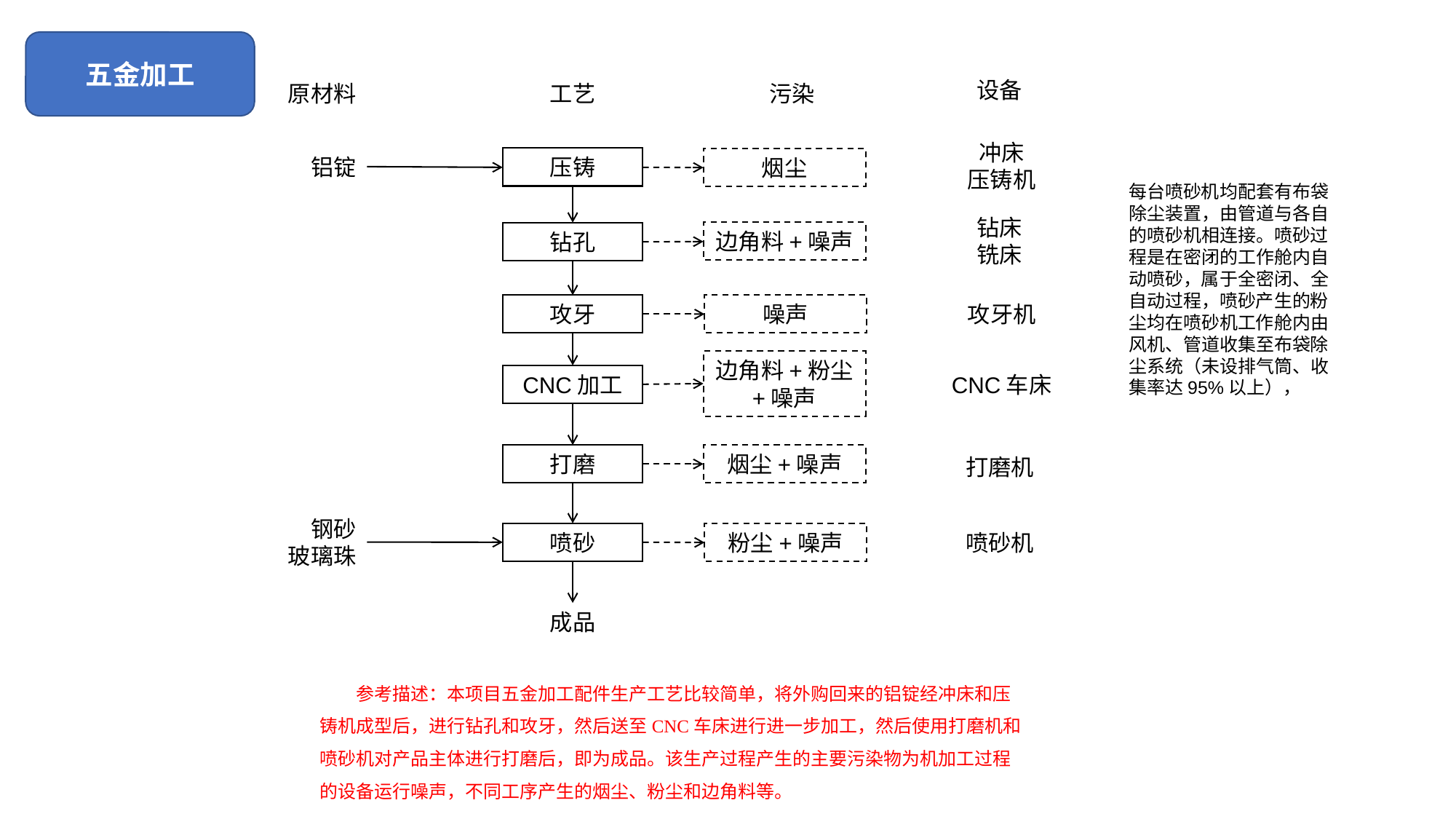

五金加工
设备
原材料
污染
工艺
冲床
压铸机
铝锭
压铸
烟尘
边角料+噪声
喷砂
成品
打磨机
攻牙机
CNC车床
钻床
铣床
钻孔
攻牙
边角料+粉尘
+噪声
CNC加工
打磨
喷砂机
每台喷砂机均配套有布袋除尘装置，由管道与各自的喷砂机相连接。喷砂过程是在密闭的工作舱内自动喷砂，属于全密闭、全自动过程，喷砂产生的粉尘均在喷砂机工作舱内由风机、管道收集至布袋除尘系统（未设排气筒、收集率达95%以上），
噪声
烟尘+噪声
钢砂
玻璃珠
粉尘+噪声
参考描述：本项目五金加工配件生产工艺比较简单，将外购回来的铝锭经冲床和压铸机成型后，进行钻孔和攻牙，然后送至CNC车床进行进一步加工，然后使用打磨机和喷砂机对产品主体进行打磨后，即为成品。该生产过程产生的主要污染物为机加工过程的设备运行噪声，不同工序产生的烟尘、粉尘和边角料等。